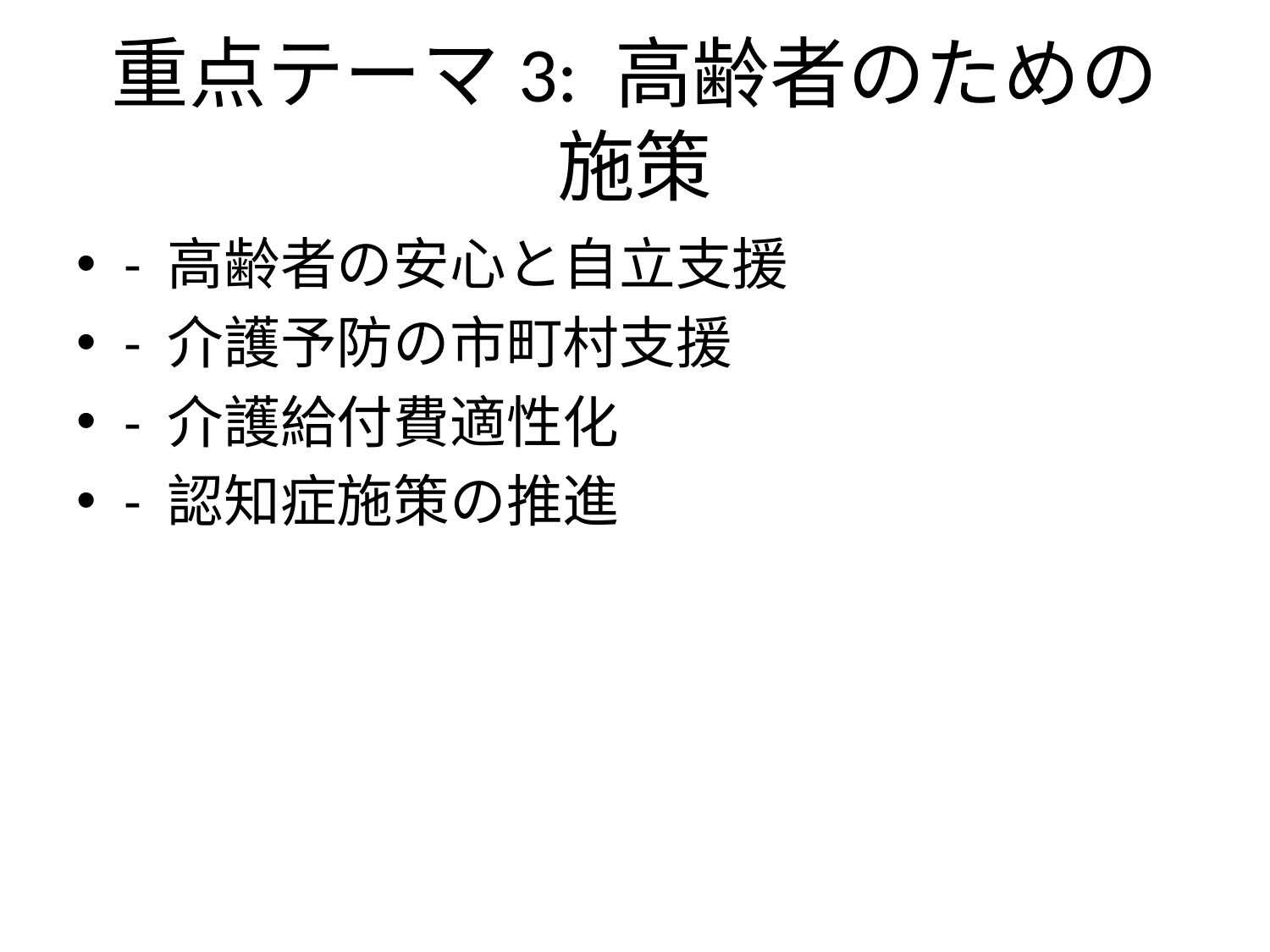

# 重点テーマ3: 高齢者のための施策
- 高齢者の安心と自立支援
- 介護予防の市町村支援
- 介護給付費適性化
- 認知症施策の推進